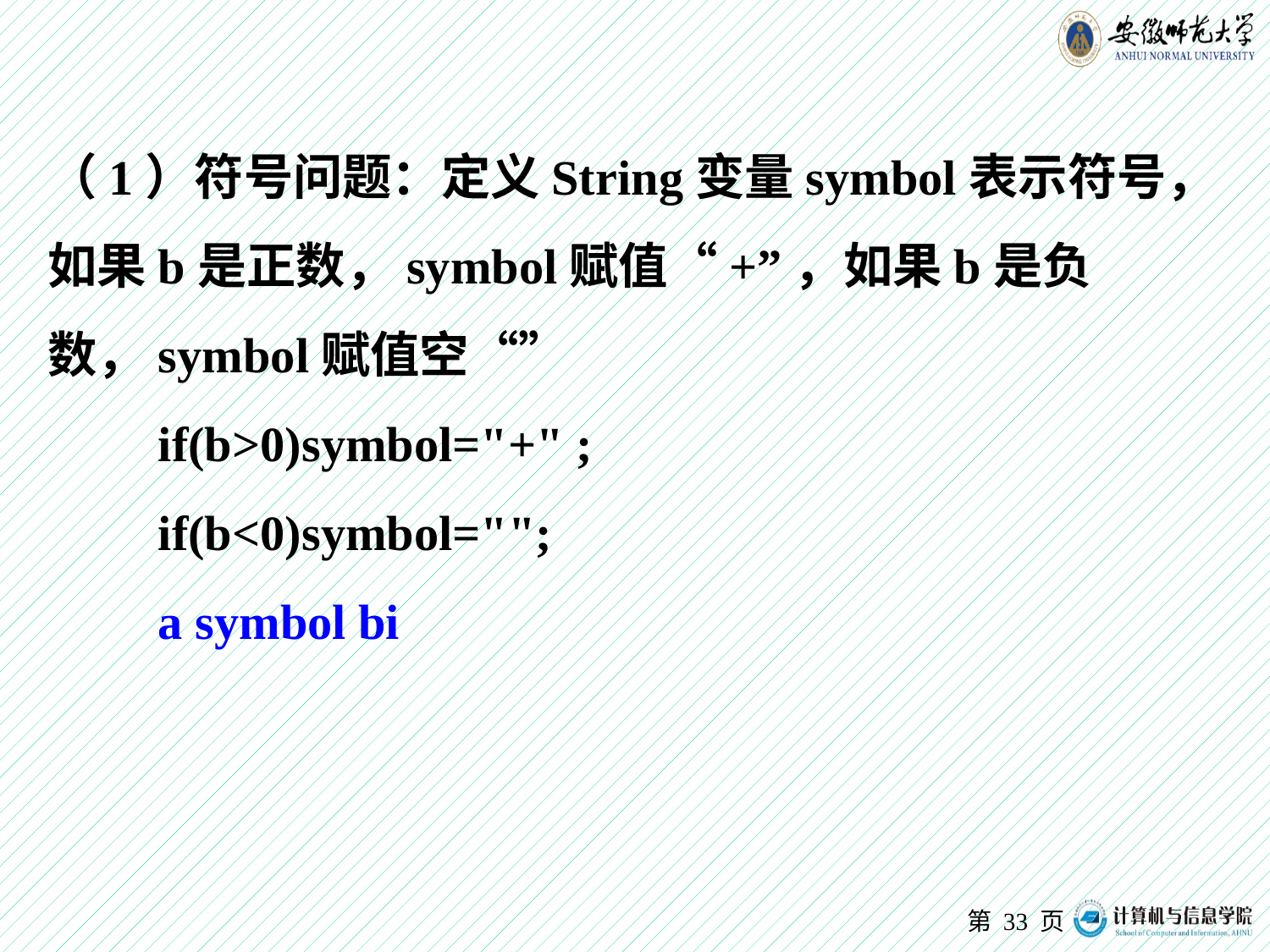

（1）符号问题：定义String变量symbol表示符号，如果b是正数，symbol赋值“+”，如果b是负数，symbol赋值空“”
         if(b>0)symbol="+" ;
         if(b<0)symbol="";
         a symbol bi

第 33 页